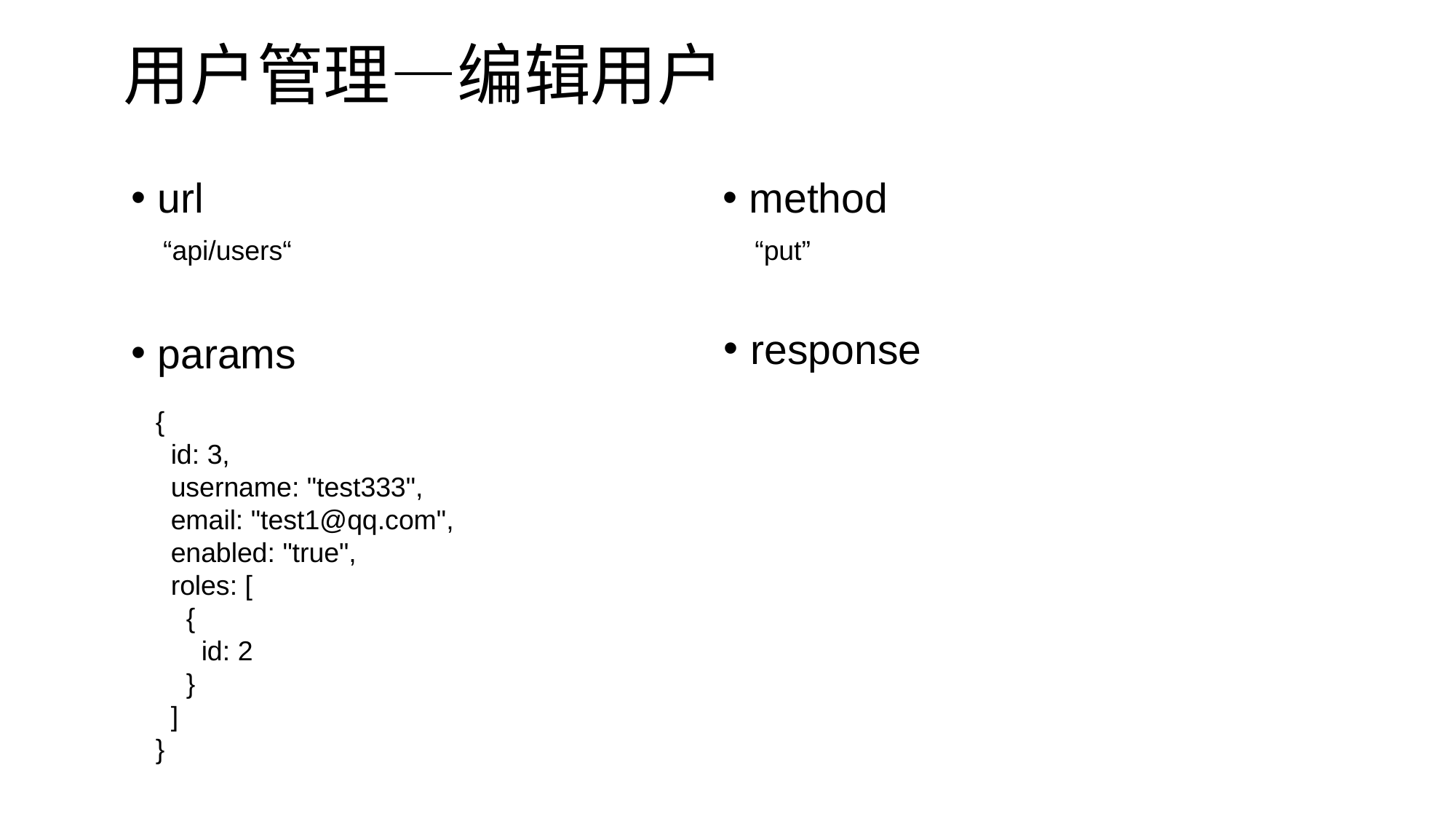

# 用户管理—编辑用户
method
url
“put”
“api/users“
response
params
{
  id: 3,
  username: "test333",
  email: "test1@qq.com",
  enabled: "true",
  roles: [
    {
      id: 2
    }
  ]
}